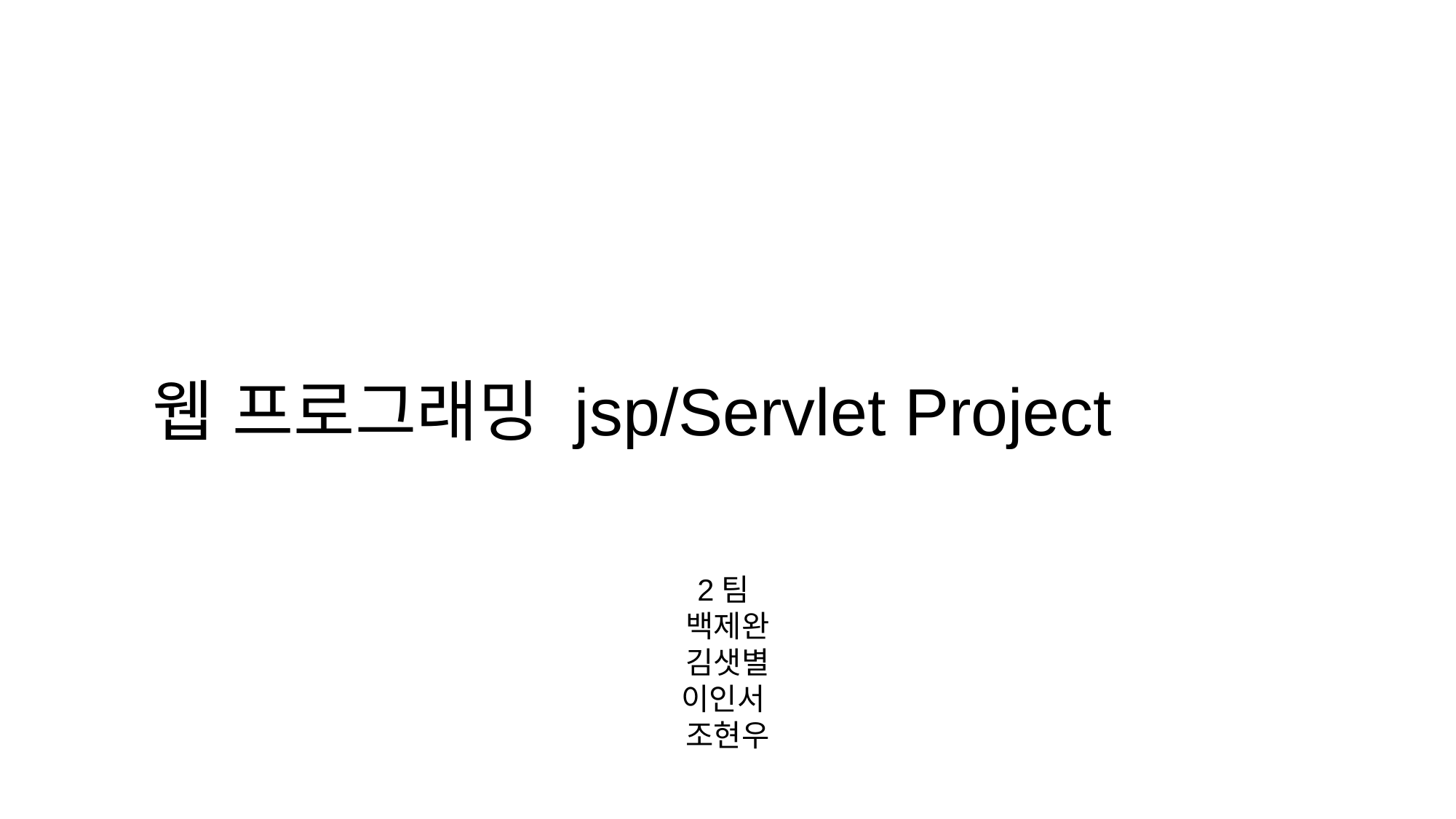

웹 프로그래밍 jsp/Servlet Project
2팀
백제완
김샛별
이인서
조현우